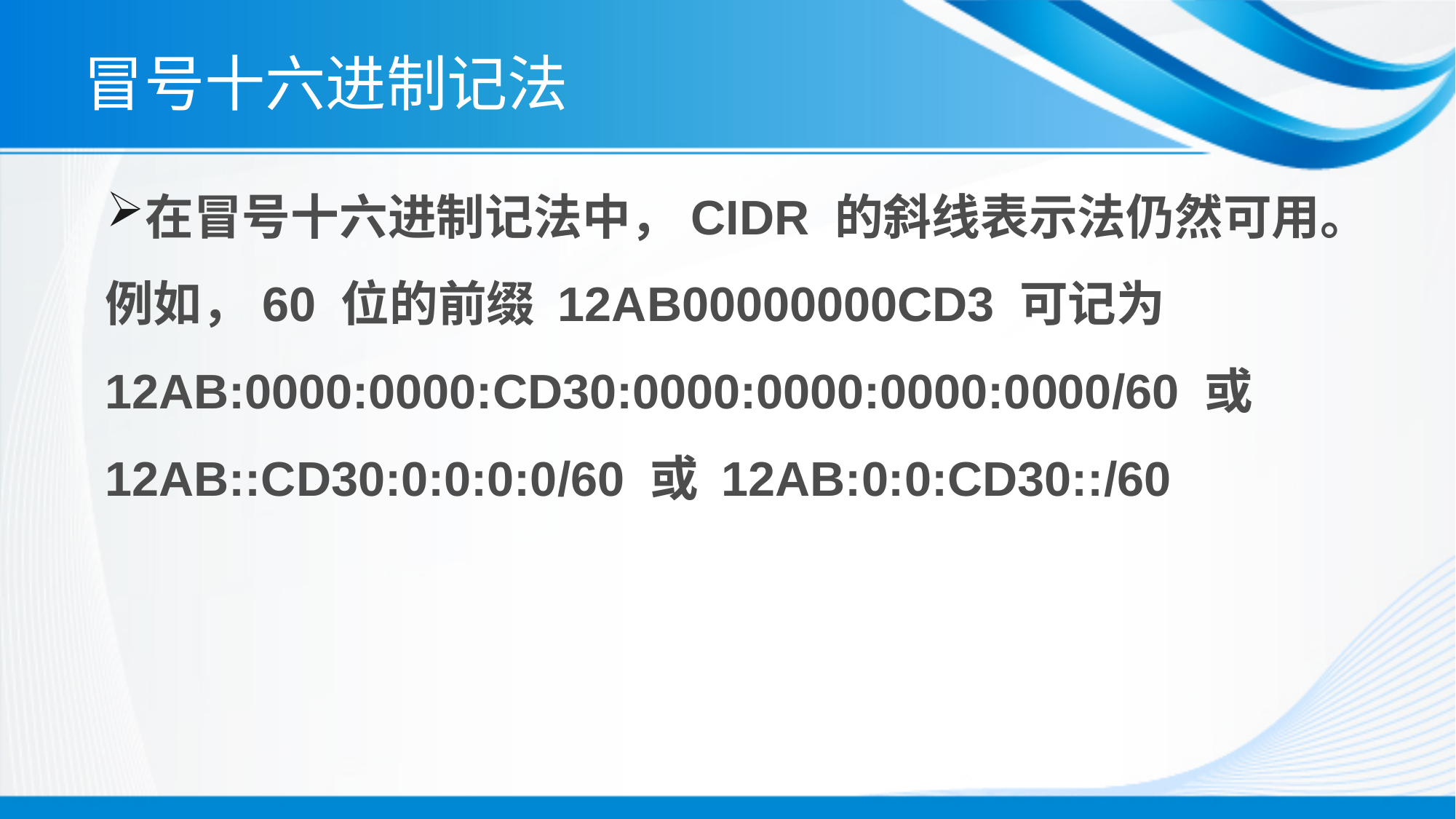

# 冒号十六进制记法
在冒号十六进制记法中，CIDR 的斜线表示法仍然可用。例如，60 位的前缀 12AB00000000CD3 可记为12AB:0000:0000:CD30:0000:0000:0000:0000/60 或 12AB::CD30:0:0:0:0/60 或 12AB:0:0:CD30::/60